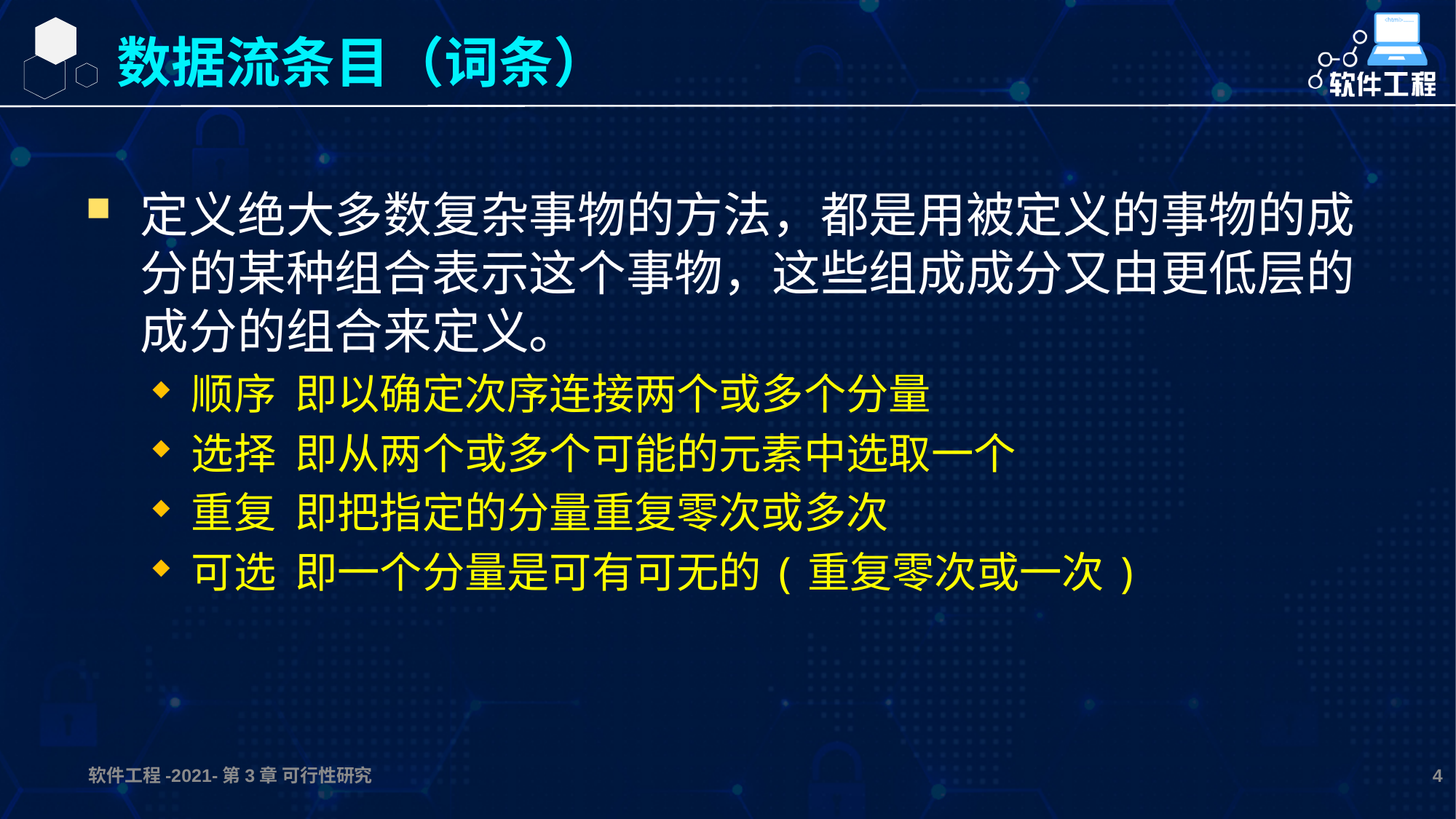

数据流条目（词条）
定义绝大多数复杂事物的方法，都是用被定义的事物的成分的某种组合表示这个事物，这些组成成分又由更低层的成分的组合来定义。
顺序  即以确定次序连接两个或多个分量
选择  即从两个或多个可能的元素中选取一个
重复  即把指定的分量重复零次或多次
可选  即一个分量是可有可无的(重复零次或一次)
软件工程-2021-第3章 可行性研究
4